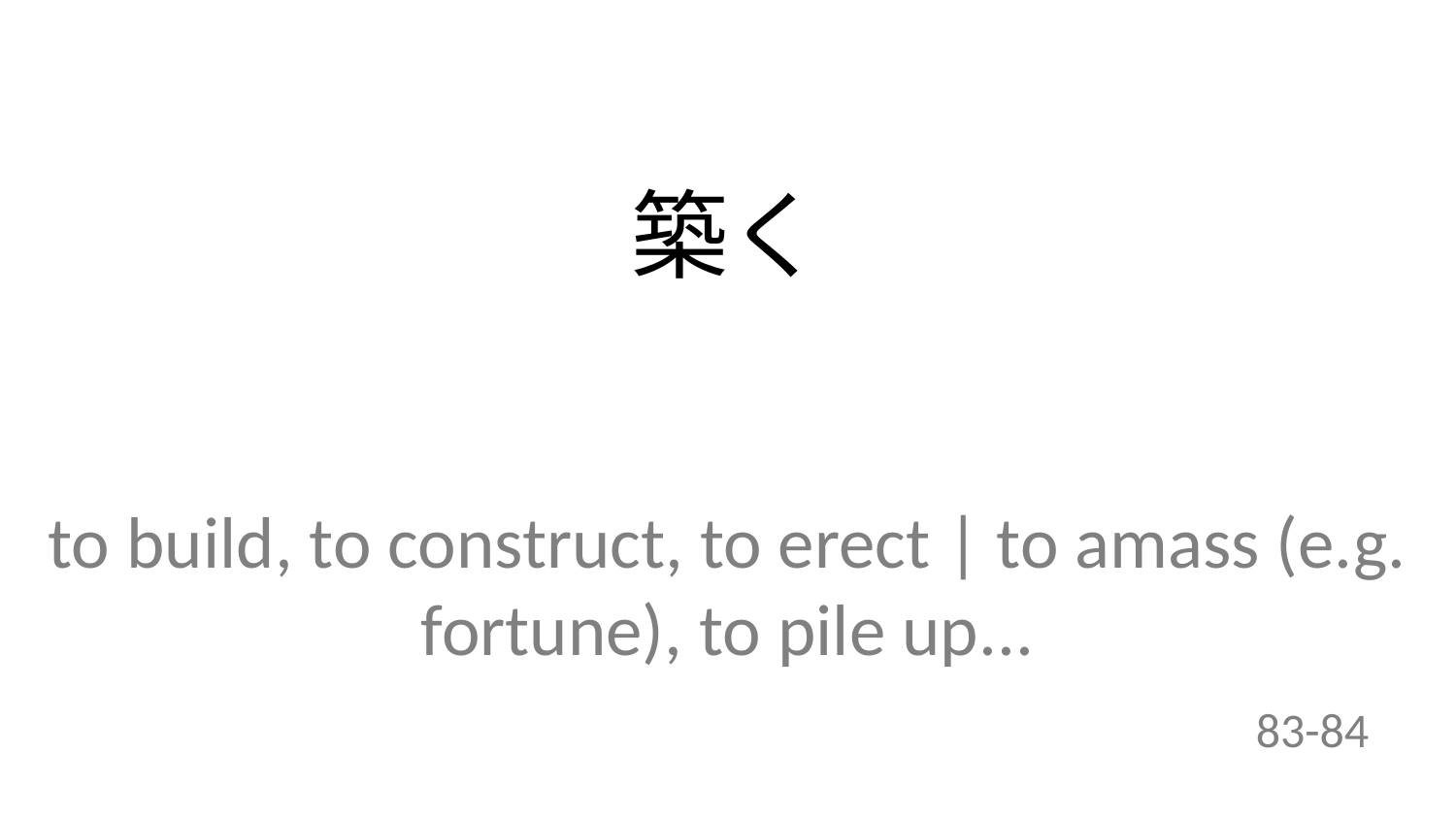

築く

to build, to construct, to erect | to amass (e.g. fortune), to pile up...
83-84